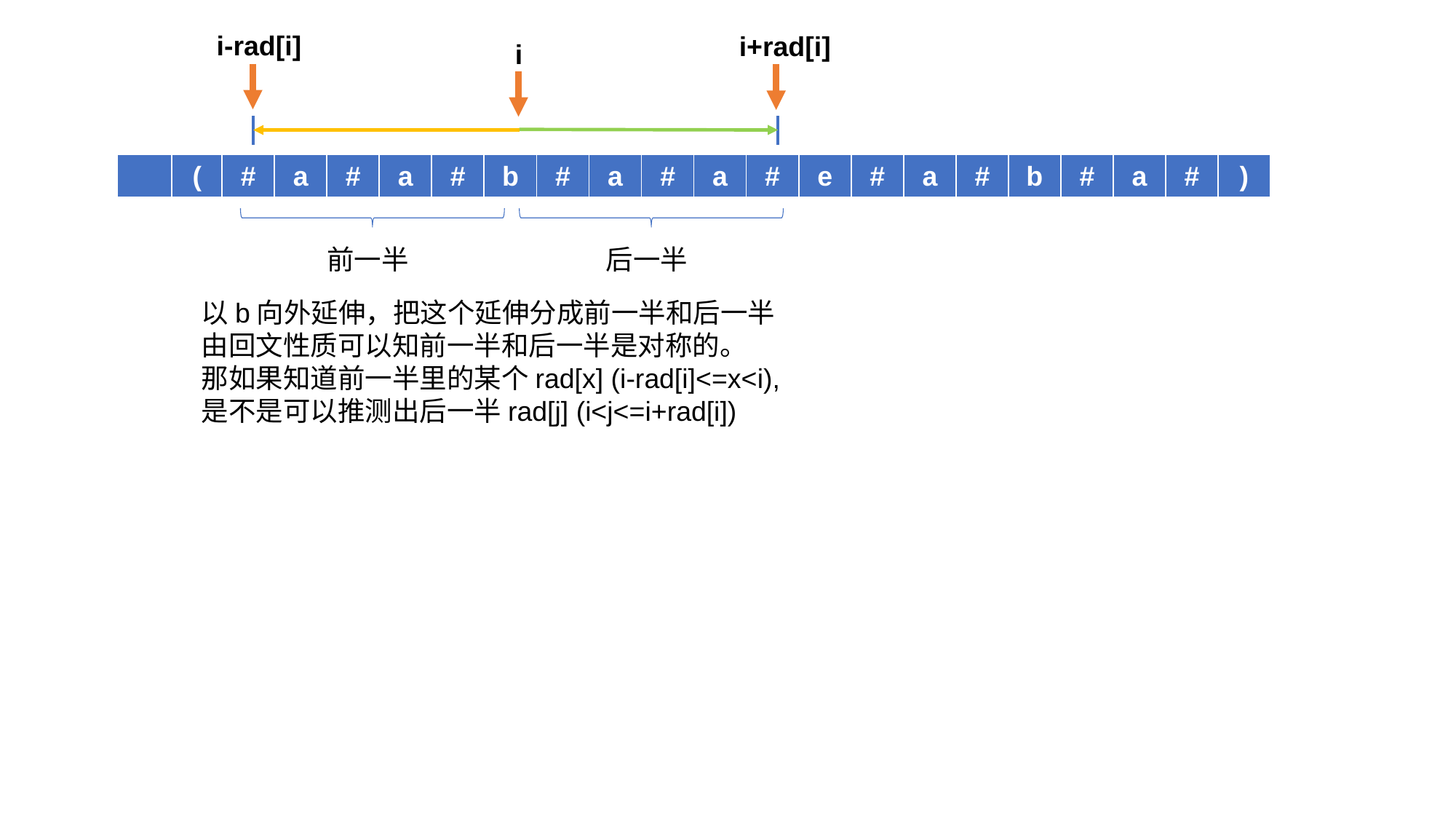

i-rad[i]
i+rad[i]
i

|  | ( | # | a | # | a | # | b | # | a | # | a | # | e | # | a | # | b | # | a | # | ) |
| --- | --- | --- | --- | --- | --- | --- | --- | --- | --- | --- | --- | --- | --- | --- | --- | --- | --- | --- | --- | --- | --- |
前一半
后一半
以b向外延伸，把这个延伸分成前一半和后一半
由回文性质可以知前一半和后一半是对称的。
那如果知道前一半里的某个rad[x] (i-rad[i]<=x<i),
是不是可以推测出后一半rad[j] (i<j<=i+rad[i])